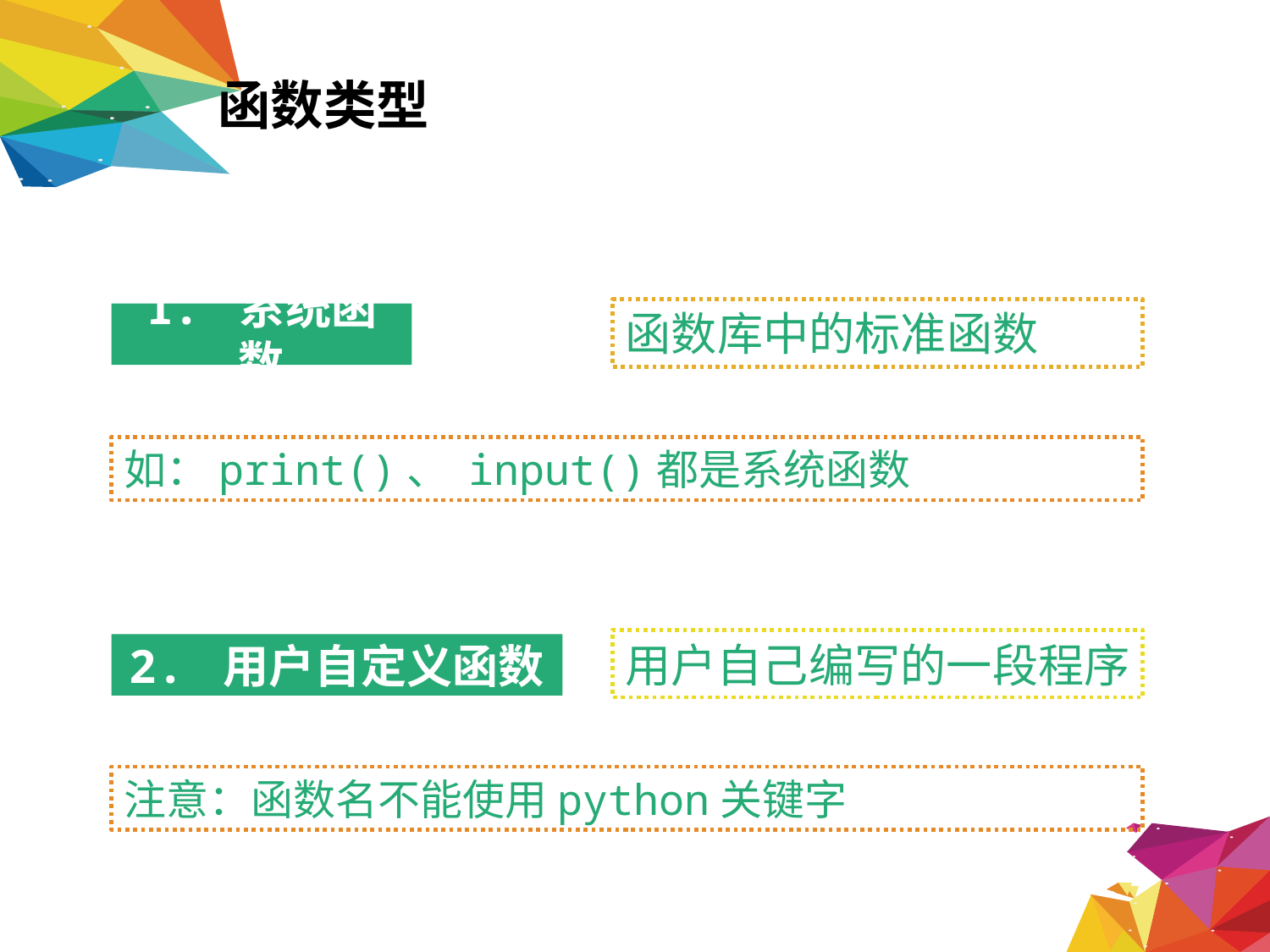

函数类型
函数库中的标准函数
1. 系统函数
如：print()、 input()都是系统函数
用户自己编写的一段程序
2. 用户自定义函数
注意：函数名不能使用python关键字